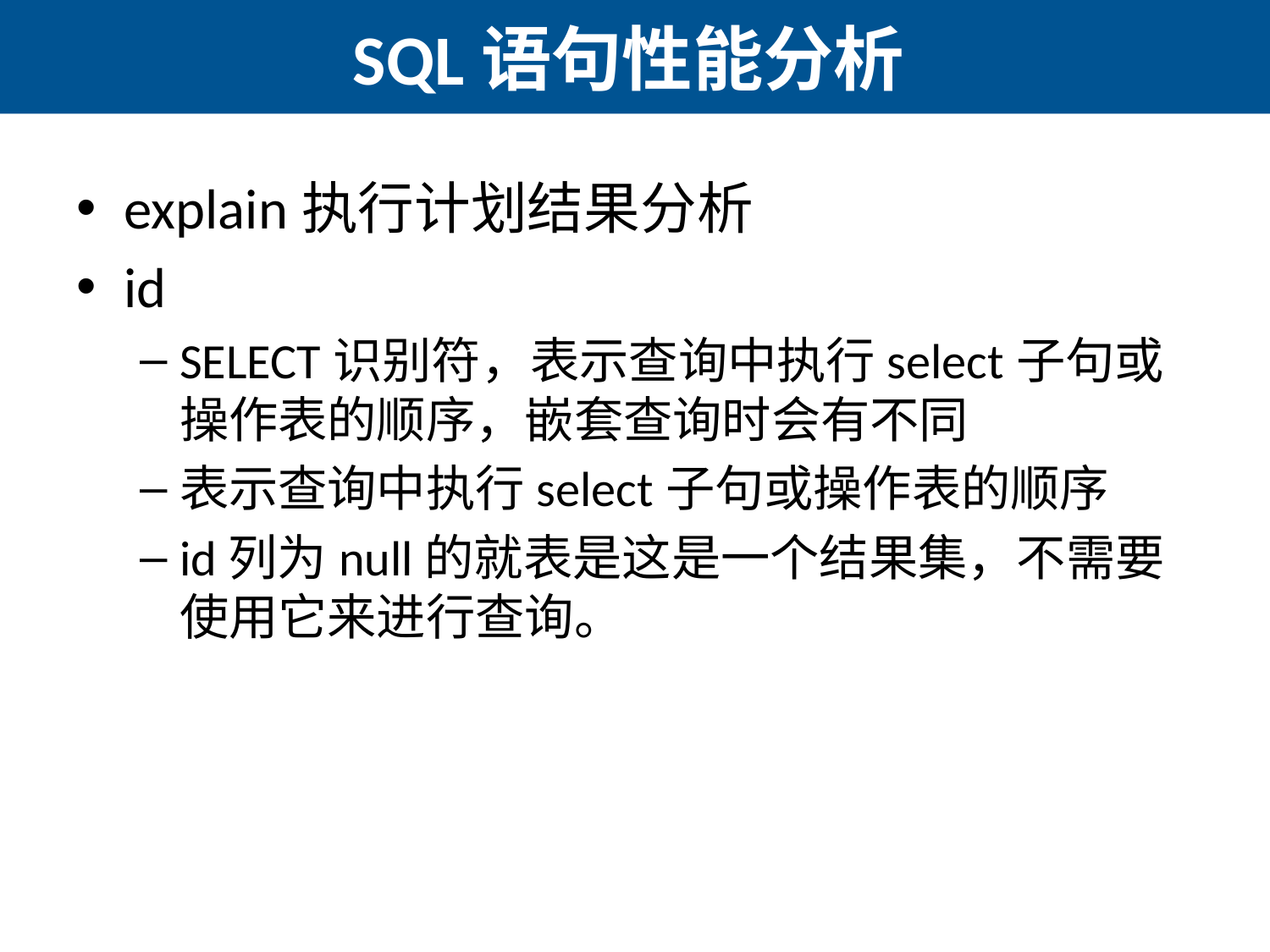

# SQL语句性能分析
explain执行计划结果分析
id
SELECT识别符，表示查询中执行select子句或操作表的顺序，嵌套查询时会有不同
表示查询中执行select子句或操作表的顺序
id列为null的就表是这是一个结果集，不需要使用它来进行查询。